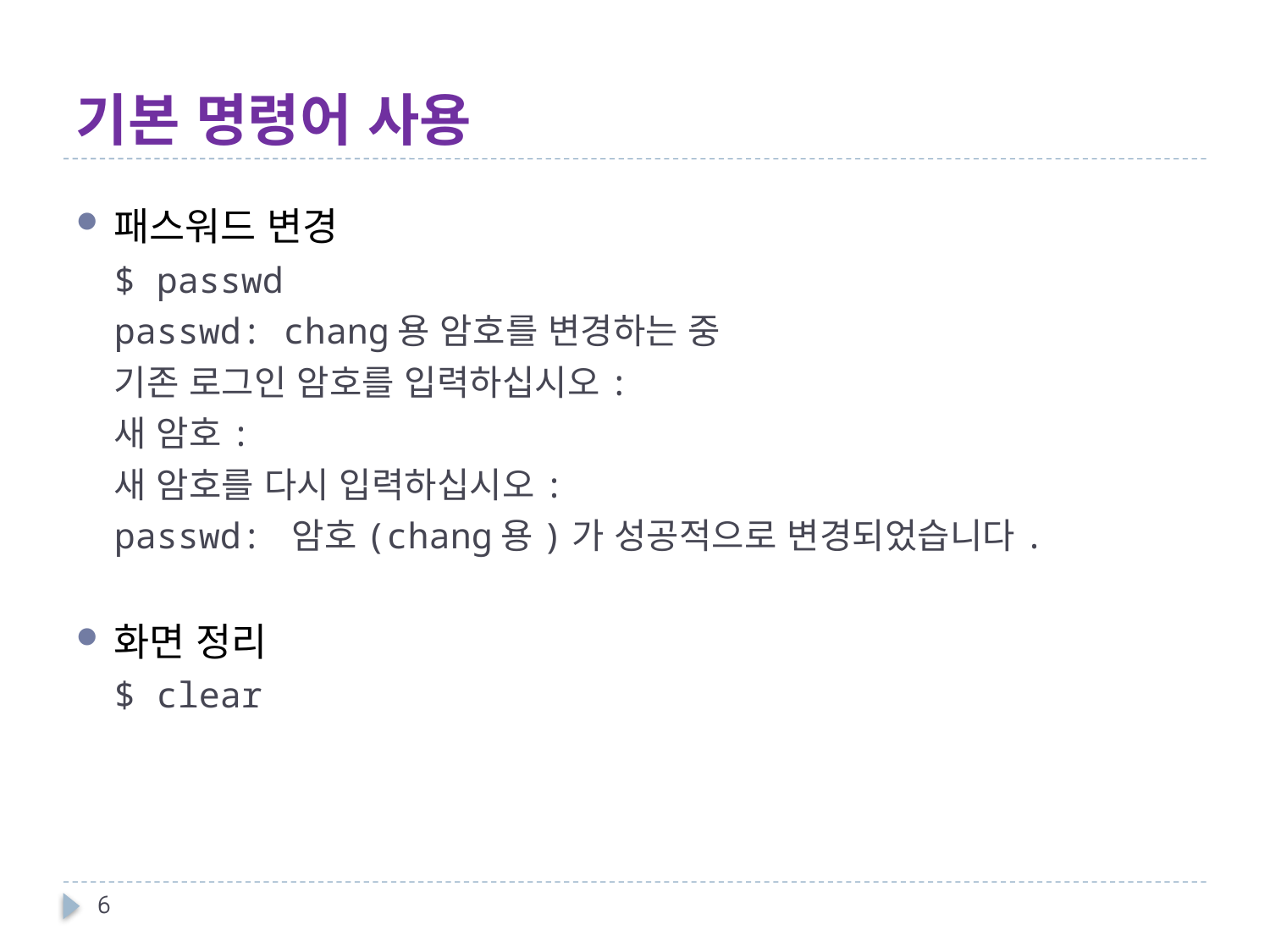

# 기본 명령어 사용
패스워드 변경
$ passwd
passwd: chang용 암호를 변경하는 중
기존 로그인 암호를 입력하십시오:
새 암호:
새 암호를 다시 입력하십시오:
passwd: 암호(chang용)가 성공적으로 변경되었습니다.

화면 정리
$ clear

6